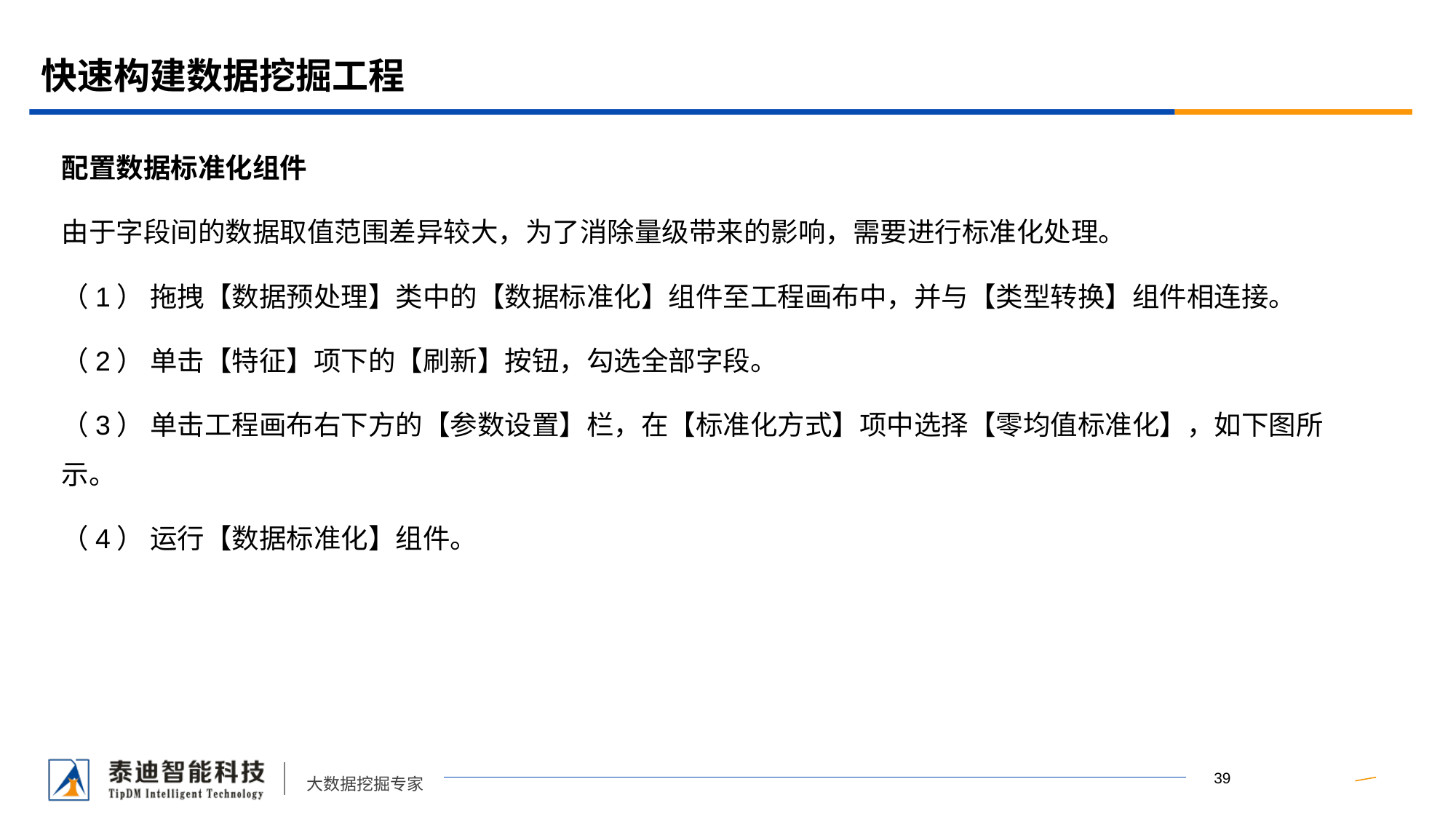

# 快速构建数据挖掘工程
配置数据标准化组件
由于字段间的数据取值范围差异较大，为了消除量级带来的影响，需要进行标准化处理。
（1） 拖拽【数据预处理】类中的【数据标准化】组件至工程画布中，并与【类型转换】组件相连接。
（2） 单击【特征】项下的【刷新】按钮，勾选全部字段。
（3） 单击工程画布右下方的【参数设置】栏，在【标准化方式】项中选择【零均值标准化】，如下图所示。
（4） 运行【数据标准化】组件。